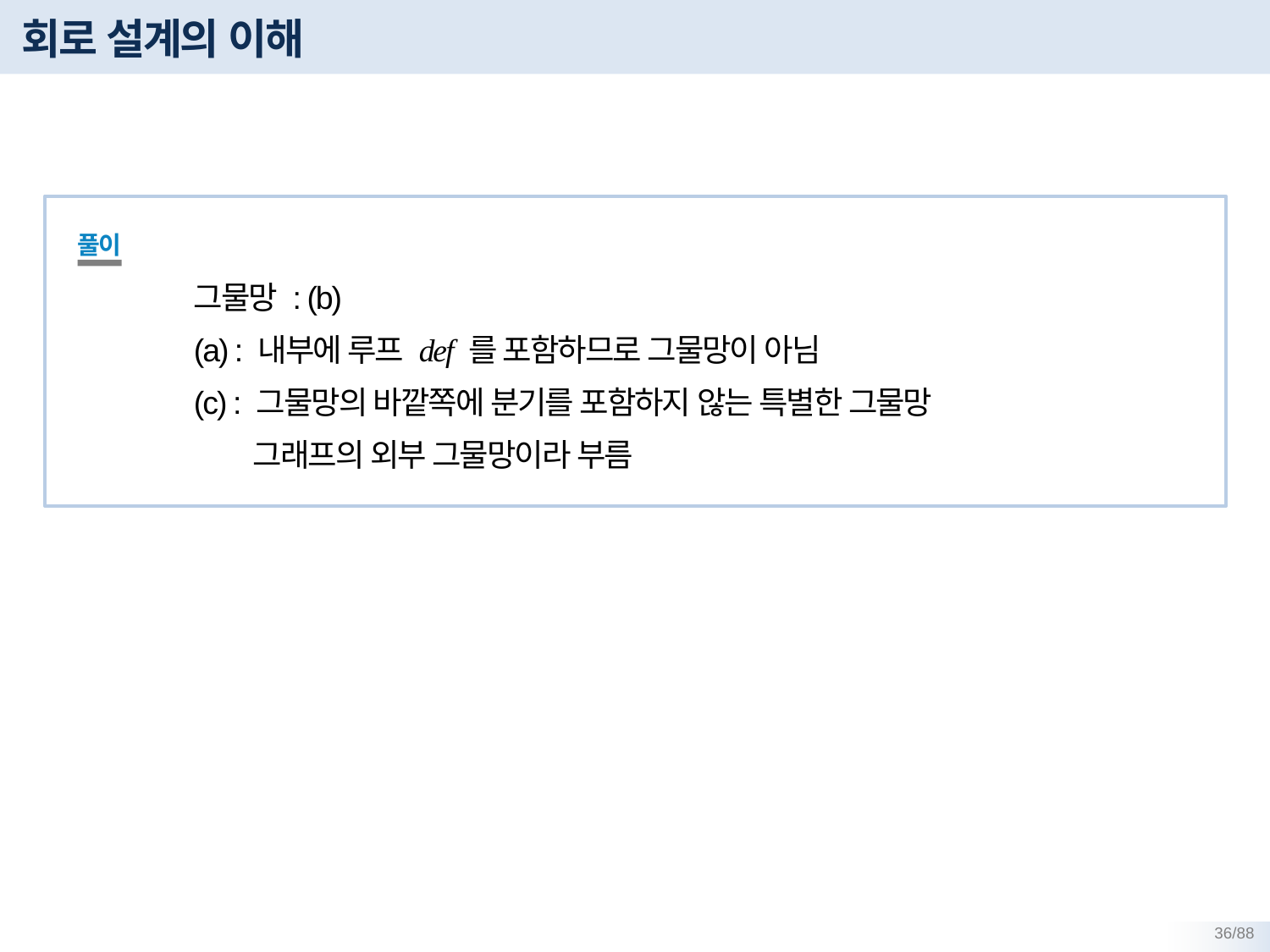

# 회로 설계의 이해

풀이

그물망 : (b)
(a) : 내부에 루프 def 를 포함하므로 그물망이 아님
(c) : 그물망의 바깥쪽에 분기를 포함하지 않는 특별한 그물망
       그래프의 외부 그물망이라 부름